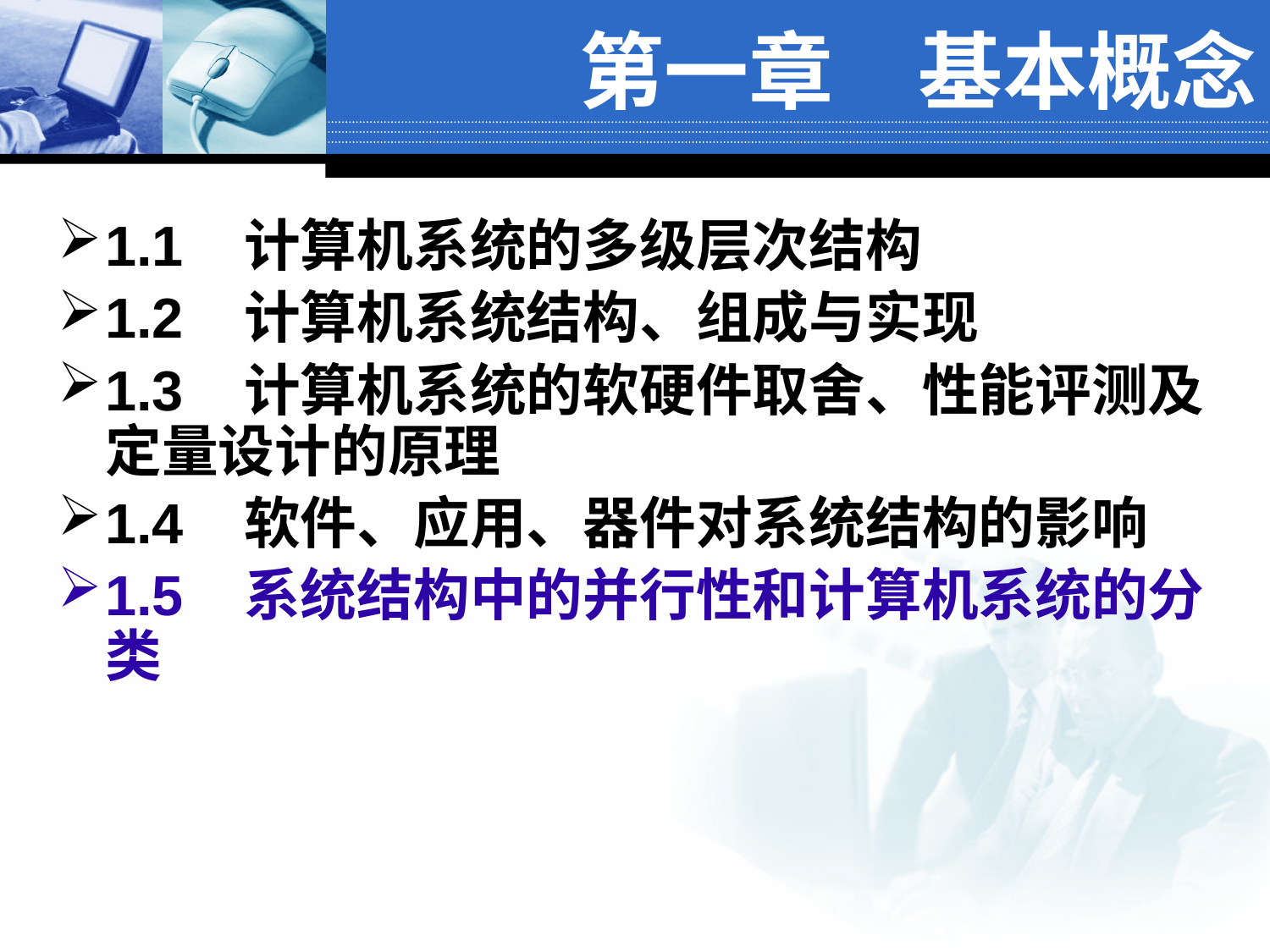

# 第一章　基本概念
1.1   计算机系统的多级层次结构
1.2   计算机系统结构、组成与实现
1.3   计算机系统的软硬件取舍、性能评测及定量设计的原理
1.4   软件、应用、器件对系统结构的影响
1.5   系统结构中的并行性和计算机系统的分类